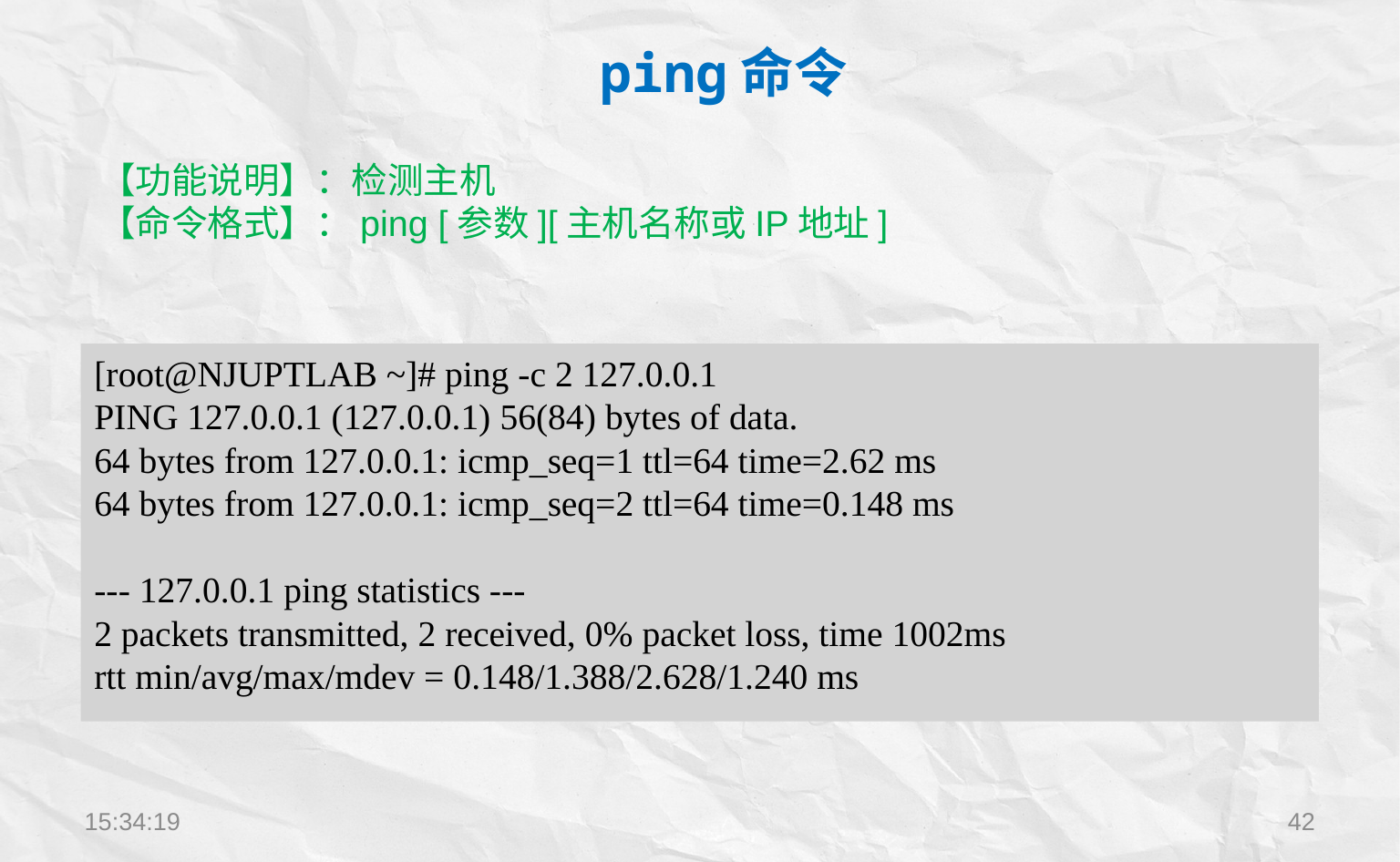

ping命令
【功能说明】：检测主机
【命令格式】：ping [参数][主机名称或IP地址]

[root@NJUPTLAB ~]# ping -c 2 127.0.0.1
PING 127.0.0.1 (127.0.0.1) 56(84) bytes of data.
64 bytes from 127.0.0.1: icmp_seq=1 ttl=64 time=2.62 ms
64 bytes from 127.0.0.1: icmp_seq=2 ttl=64 time=0.148 ms

--- 127.0.0.1 ping statistics ---
2 packets transmitted, 2 received, 0% packet loss, time 1002ms
rtt min/avg/max/mdev = 0.148/1.388/2.628/1.240 ms

15:34:19
42